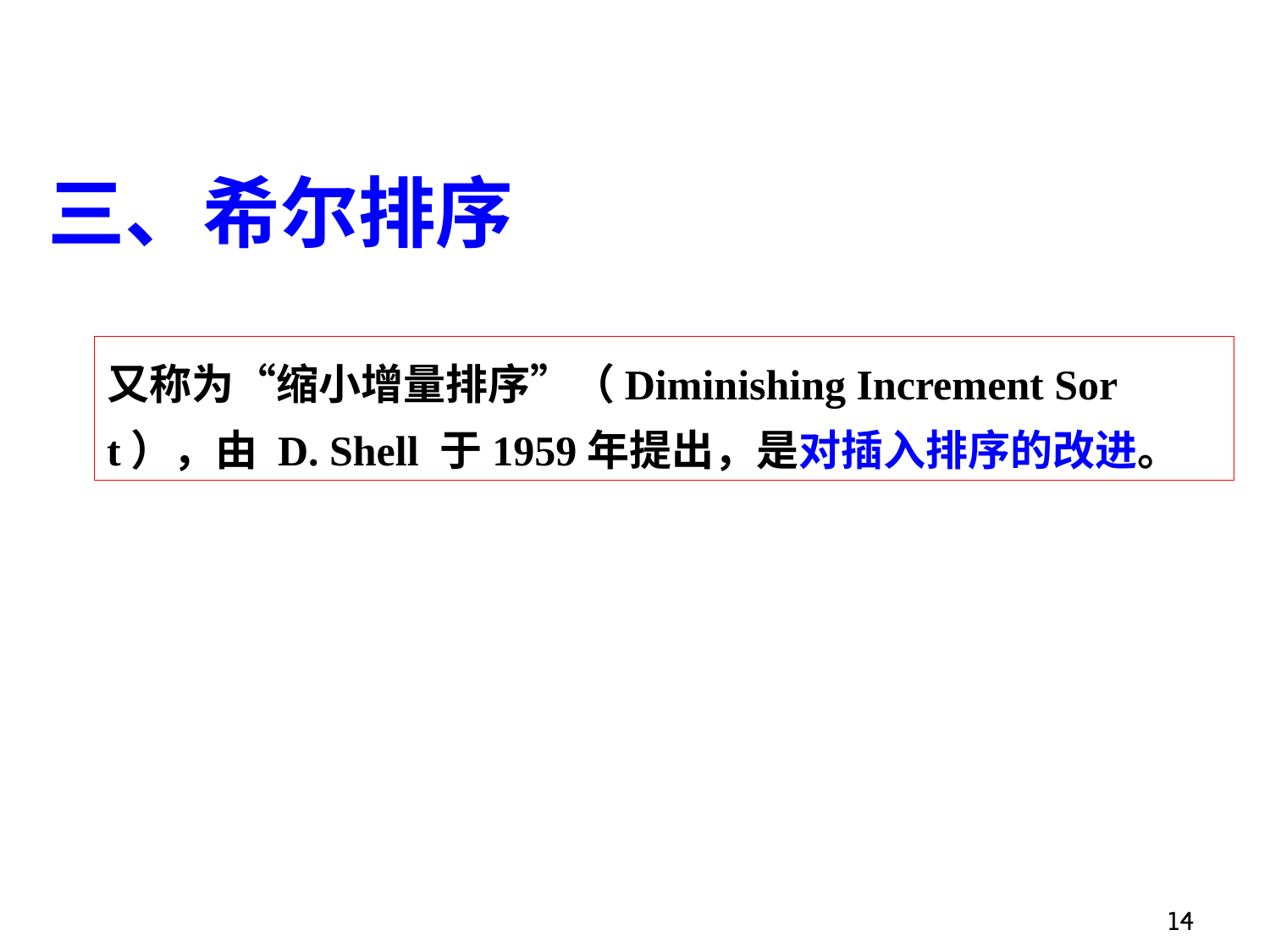

# 三、希尔排序
又称为“缩小增量排序”（Diminishing Increment Sort），由 D. Shell 于1959年提出，是对插入排序的改进。
14